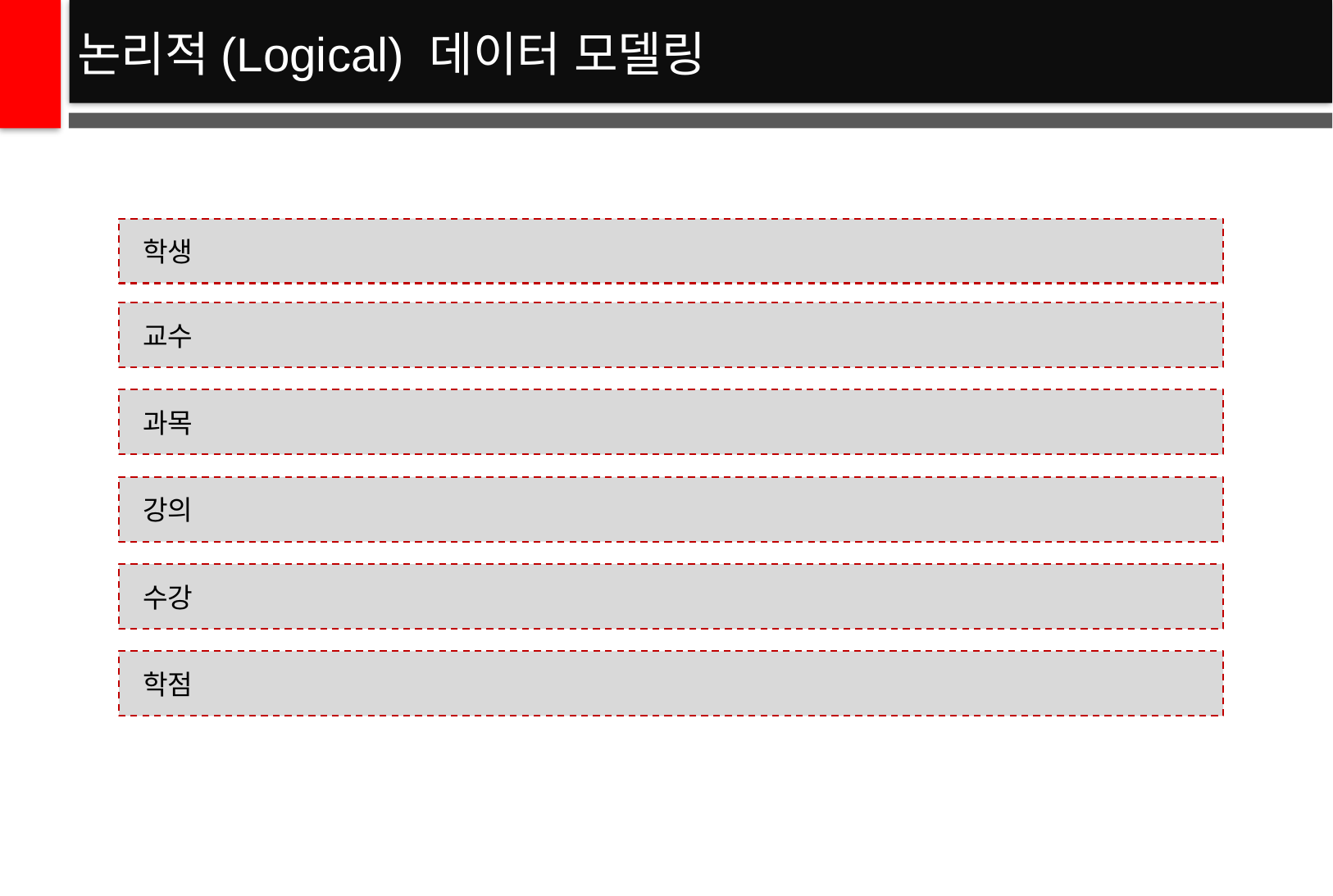

# 논리적(Logical) 데이터 모델링
학생
교수
과목
강의
수강
학점